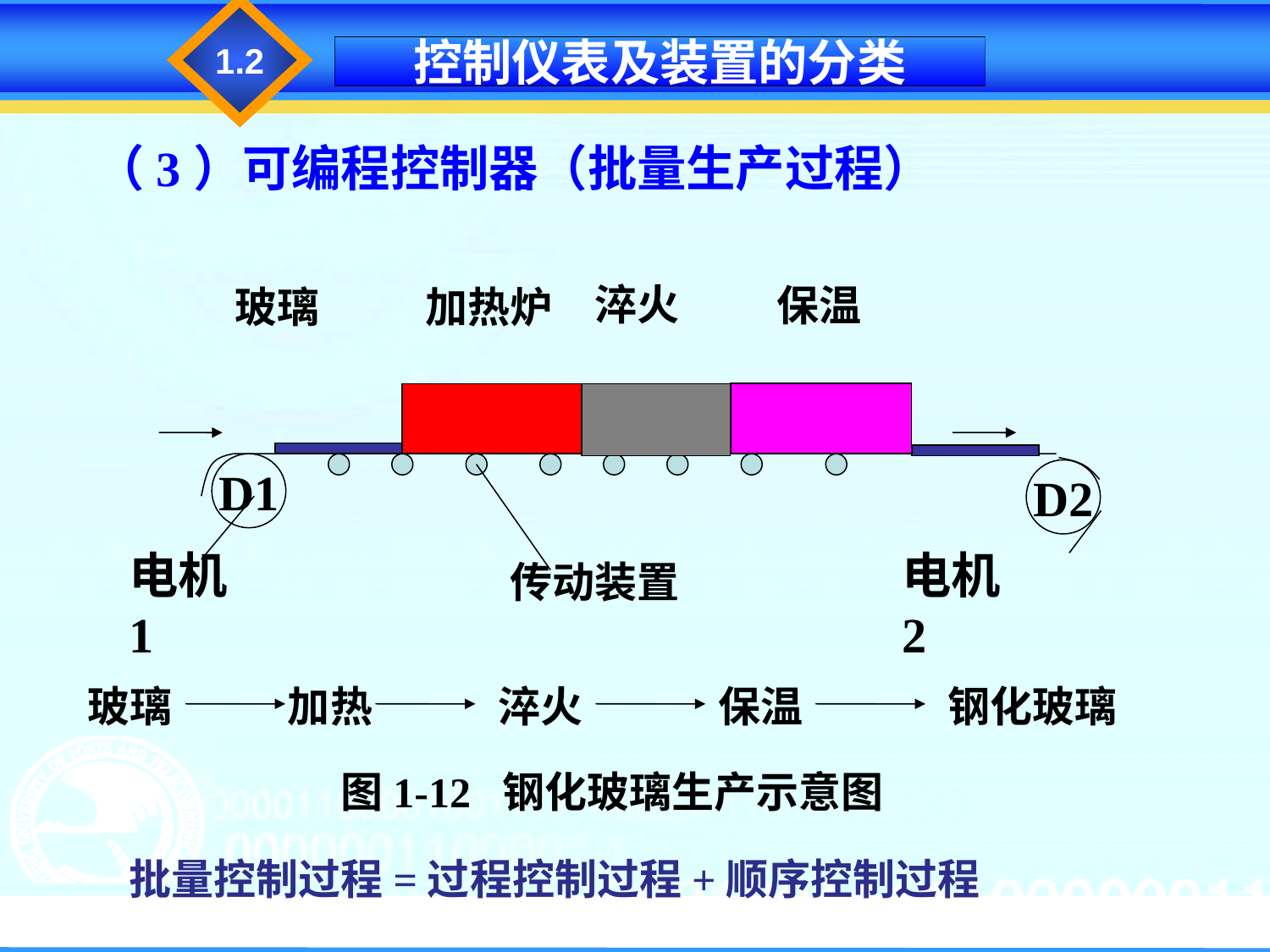

1.1
1.2
控制仪表及装置的分类
（3）可编程控制器（批量生产过程）

淬火
保温
玻璃
加热炉

D1

D2

电机1
电机2
传动装置
玻璃
加热
淬火
保温
钢化玻璃

图1-12  钢化玻璃生产示意图
批量控制过程=过程控制过程+顺序控制过程